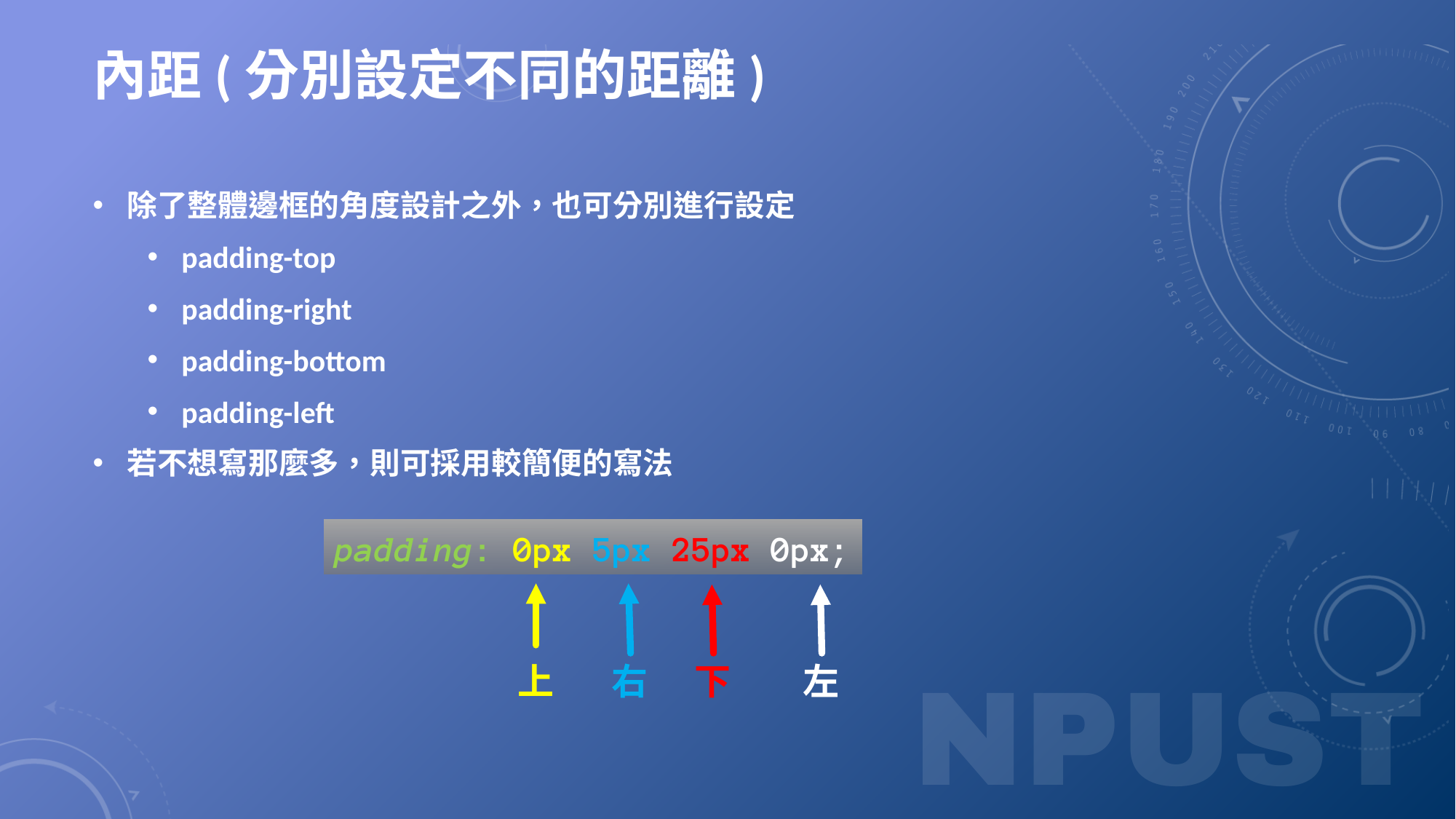

# 內距(分別設定不同的距離)
除了整體邊框的角度設計之外，也可分別進行設定
padding-top
padding-right
padding-bottom
padding-left
若不想寫那麼多，則可採用較簡便的寫法

padding: 0px 5px 25px 0px;
上
右
下
左